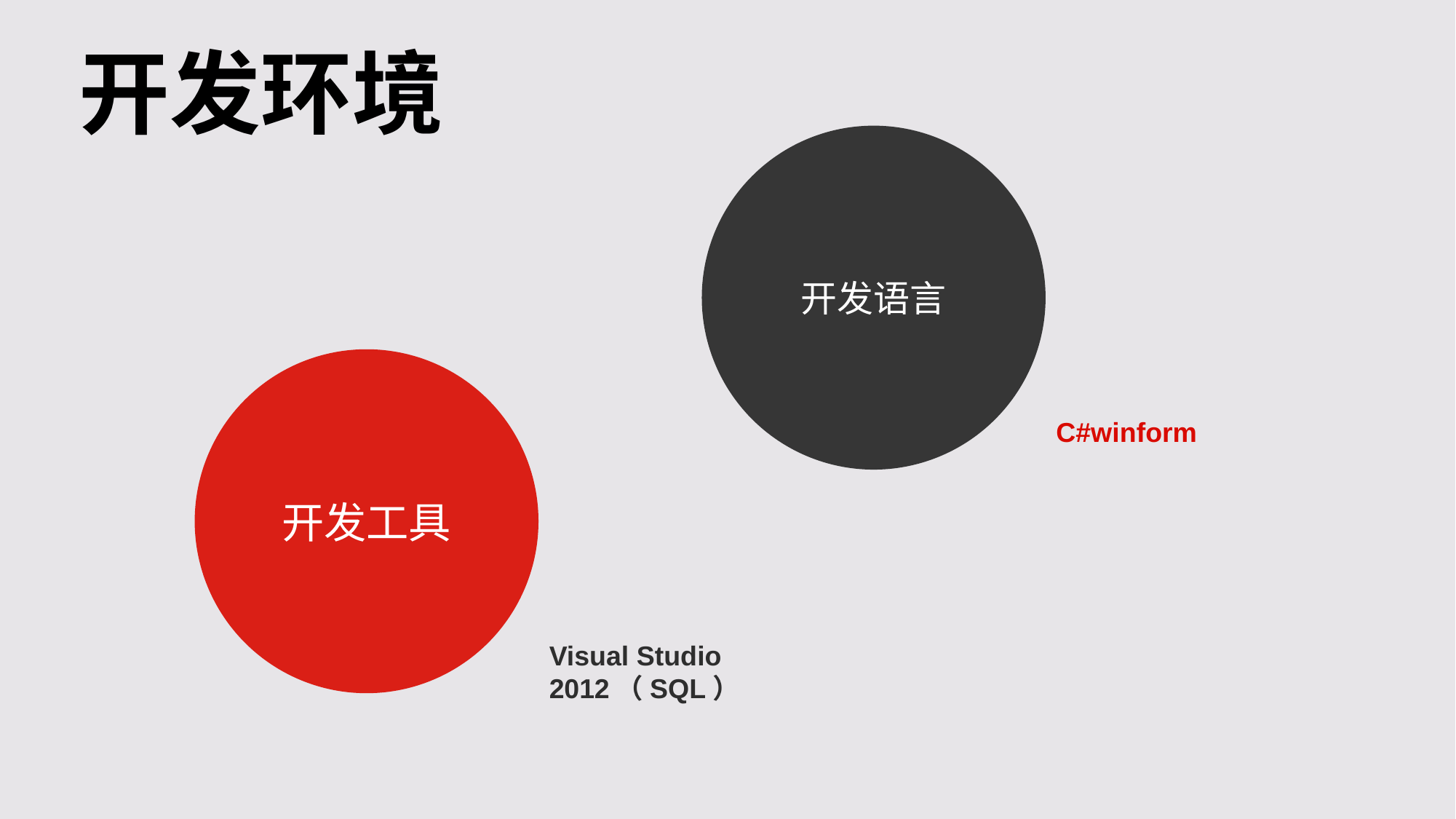

开发环境
开发语言
开发工具

C#winform
Visual Studio 2012（SQL）